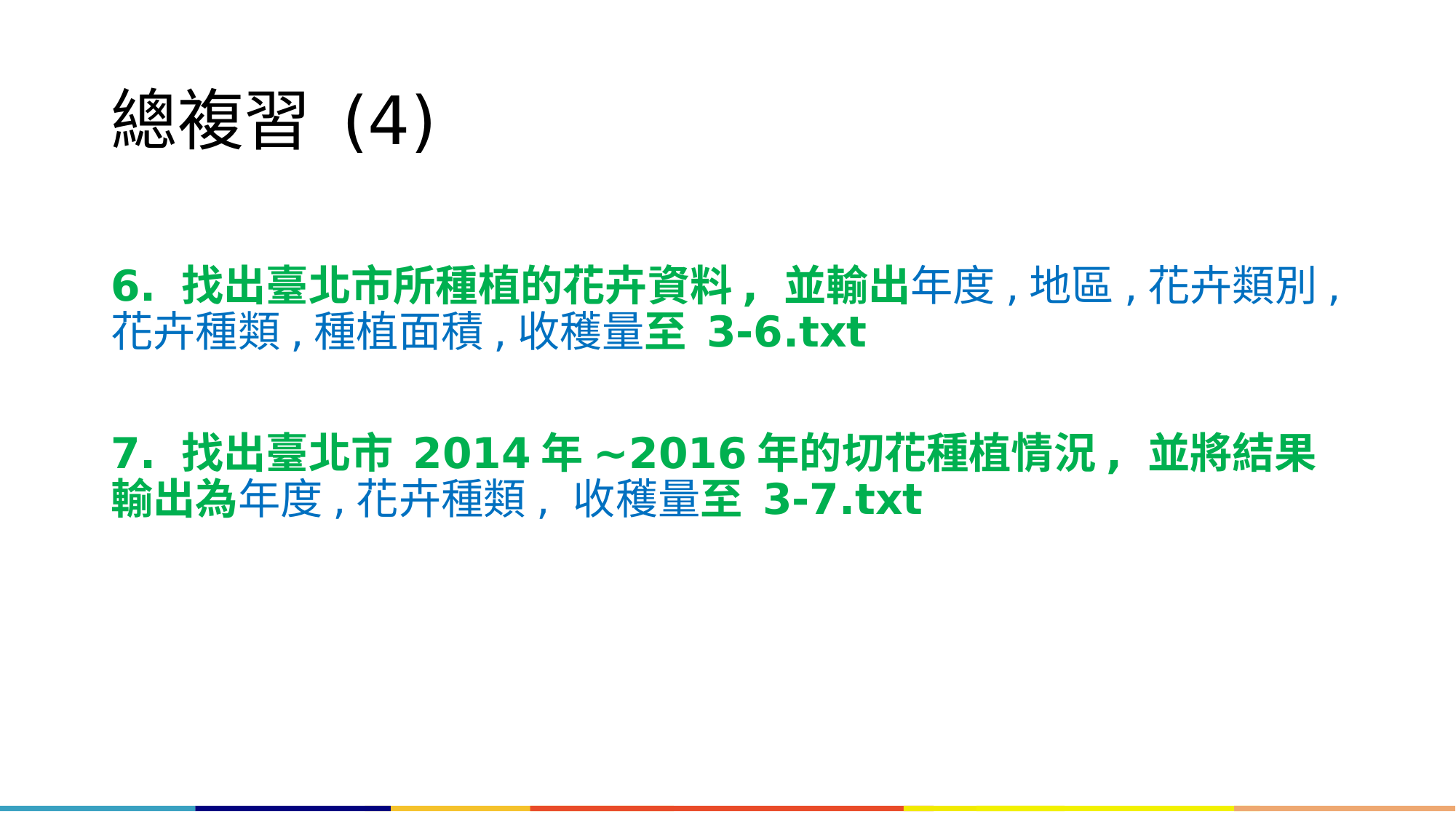

# 總複習 (4)

6. 找出臺北市所種植的花卉資料, 並輸出年度,地區,花卉類別,花卉種類,種植面積,收穫量至 3-6.txt

7. 找出臺北市 2014年~2016年的切花種植情況, 並將結果輸出為年度,花卉種類, 收穫量至 3-7.txt